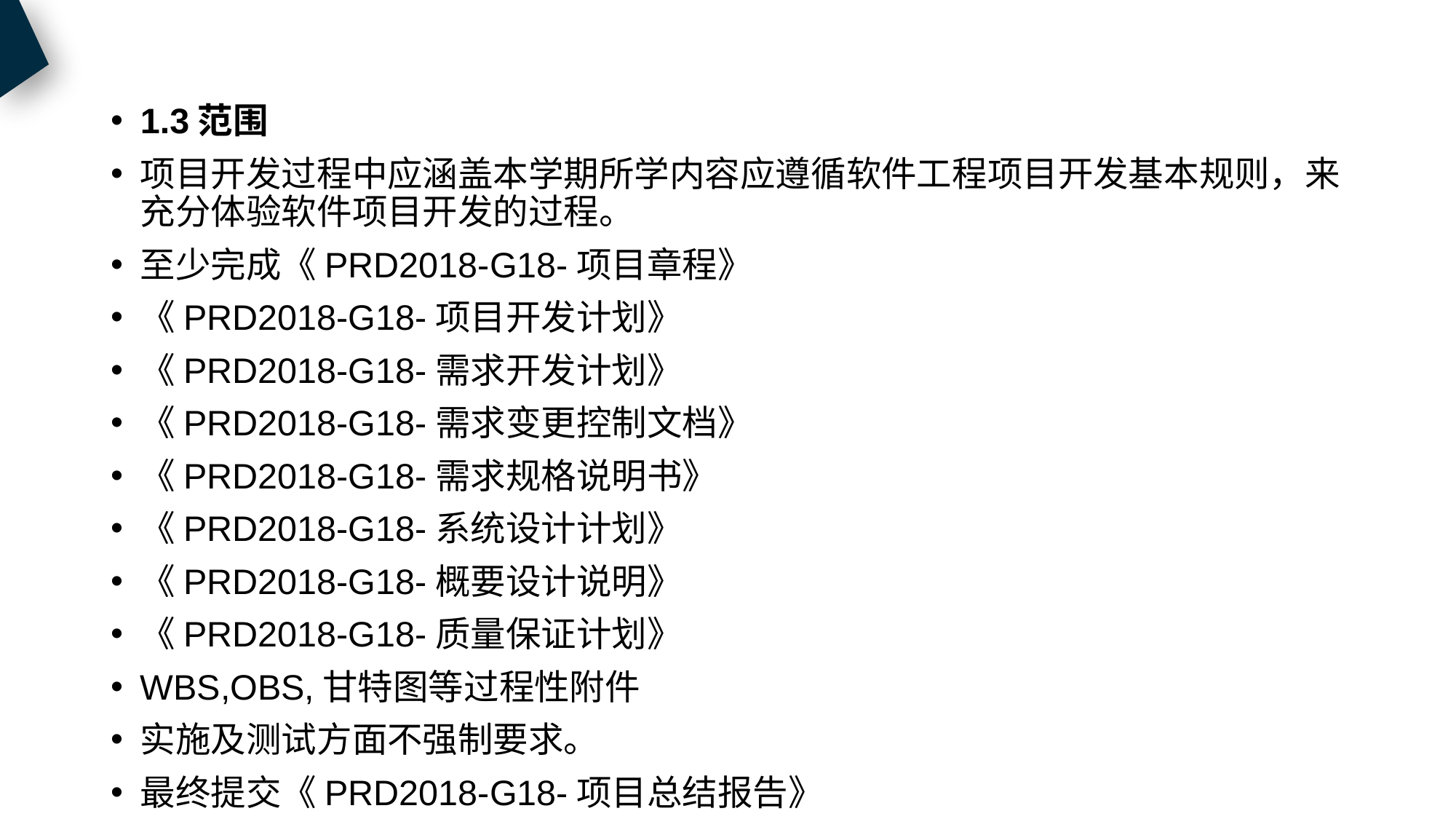

1.3范围
项目开发过程中应涵盖本学期所学内容应遵循软件工程项目开发基本规则，来充分体验软件项目开发的过程。
至少完成《PRD2018-G18-项目章程》
《PRD2018-G18-项目开发计划》
《PRD2018-G18-需求开发计划》
《PRD2018-G18-需求变更控制文档》
《PRD2018-G18-需求规格说明书》
《PRD2018-G18-系统设计计划》
《PRD2018-G18-概要设计说明》
《PRD2018-G18-质量保证计划》
WBS,OBS,甘特图等过程性附件
实施及测试方面不强制要求。
最终提交《PRD2018-G18-项目总结报告》